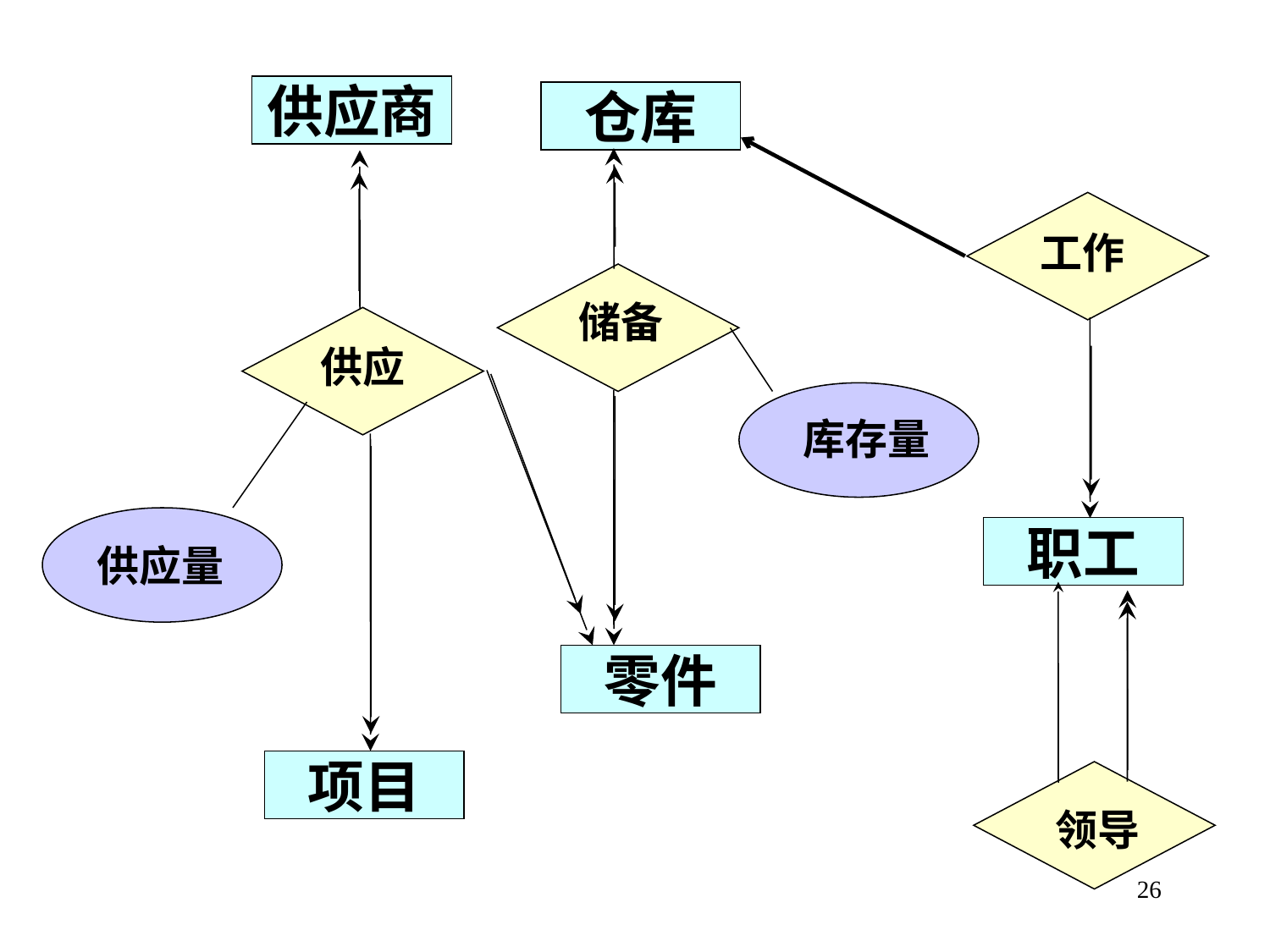

供应商
仓库

工作

储备

供应

库存量

职工
供应量

零件
项目

领导
26